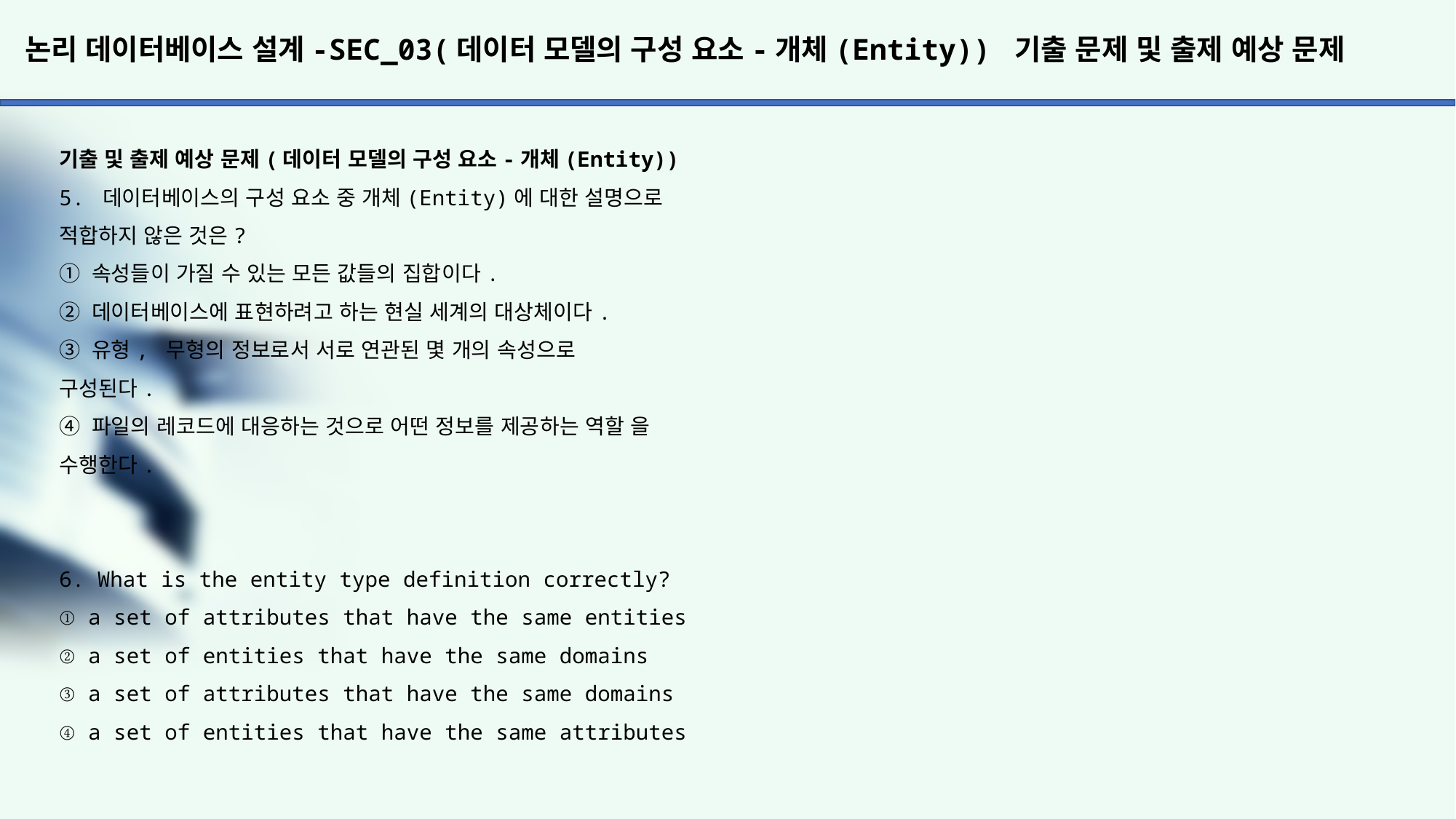

# 논리 데이터베이스 설계-SEC_03(데이터 모델의 구성 요소-개체(Entity)) 기출 문제 및 출제 예상 문제
기출 및 출제 예상 문제(데이터 모델의 구성 요소-개체(Entity))
5. 데이터베이스의 구성 요소 중 개체(Entity)에 대한 설명으로 적합하지 않은 것은?
① 속성들이 가질 수 있는 모든 값들의 집합이다.
② 데이터베이스에 표현하려고 하는 현실 세계의 대상체이다.
③ 유형, 무형의 정보로서 서로 연관된 몇 개의 속성으로
구성된다.
④ 파일의 레코드에 대응하는 것으로 어떤 정보를 제공하는 역할 을 수행한다.

6. What is the entity type definition correctly?
① a set of attributes that have the same entities
② a set of entities that have the same domains
③ a set of attributes that have the same domains
④ a set of entities that have the same attributes